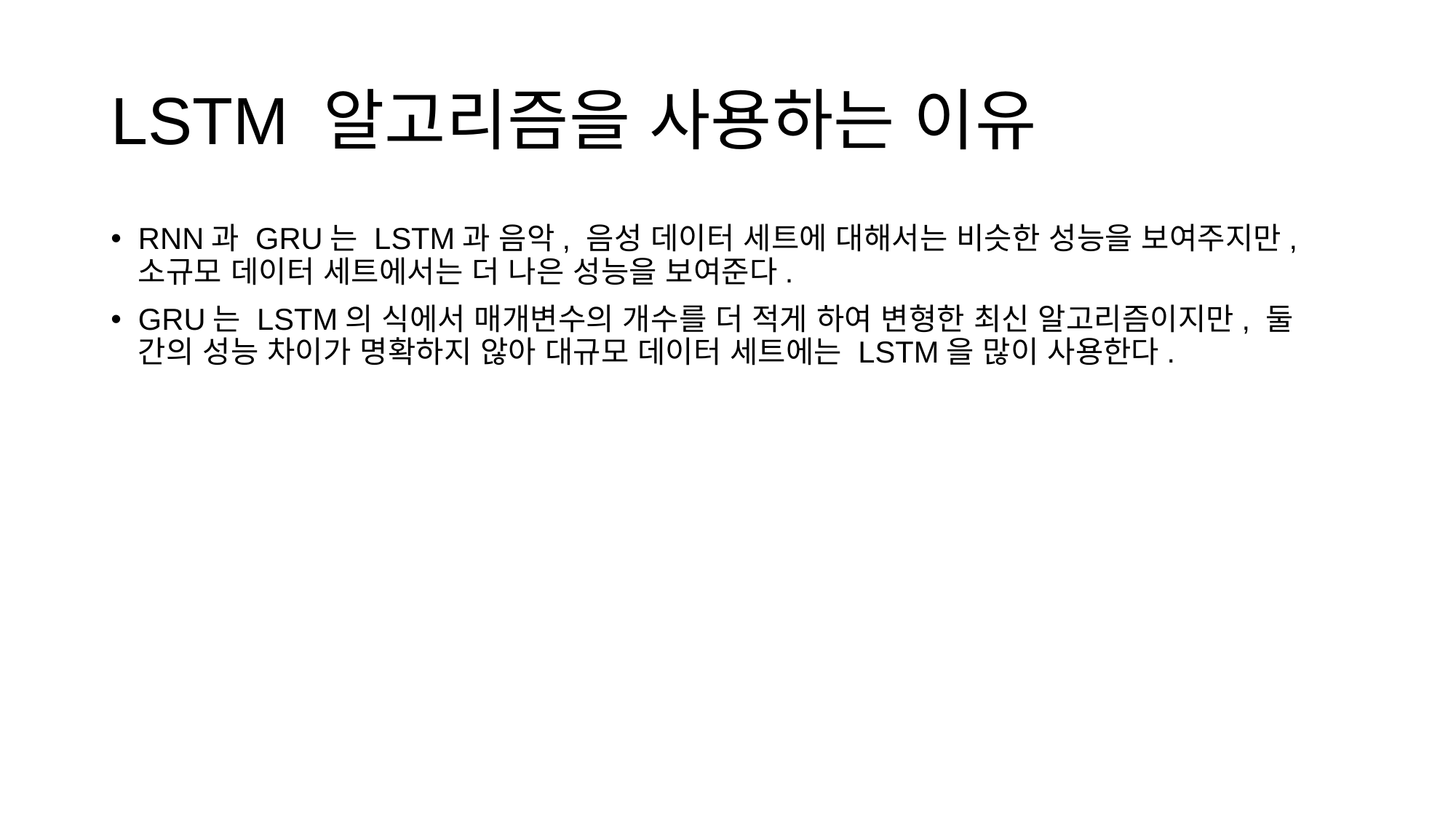

# LSTM 알고리즘을 사용하는 이유
RNN과 GRU는 LSTM과 음악, 음성 데이터 세트에 대해서는 비슷한 성능을 보여주지만, 소규모 데이터 세트에서는 더 나은 성능을 보여준다.
GRU는 LSTM의 식에서 매개변수의 개수를 더 적게 하여 변형한 최신 알고리즘이지만, 둘 간의 성능 차이가 명확하지 않아 대규모 데이터 세트에는 LSTM을 많이 사용한다.